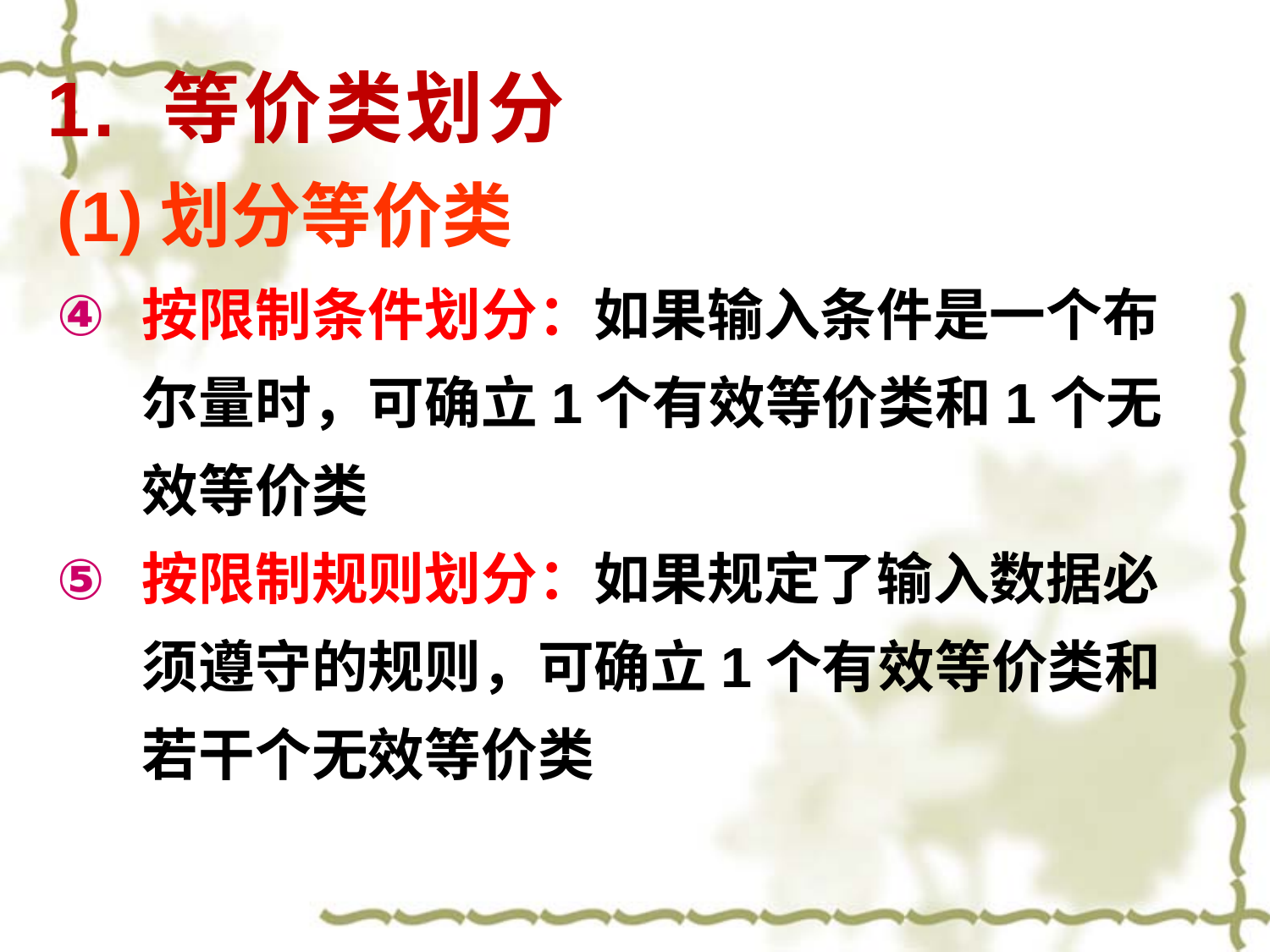

# 1. 等价类划分
(1)划分等价类
按限制条件划分：如果输入条件是一个布尔量时，可确立1个有效等价类和1个无效等价类
按限制规则划分：如果规定了输入数据必须遵守的规则，可确立1个有效等价类和若干个无效等价类